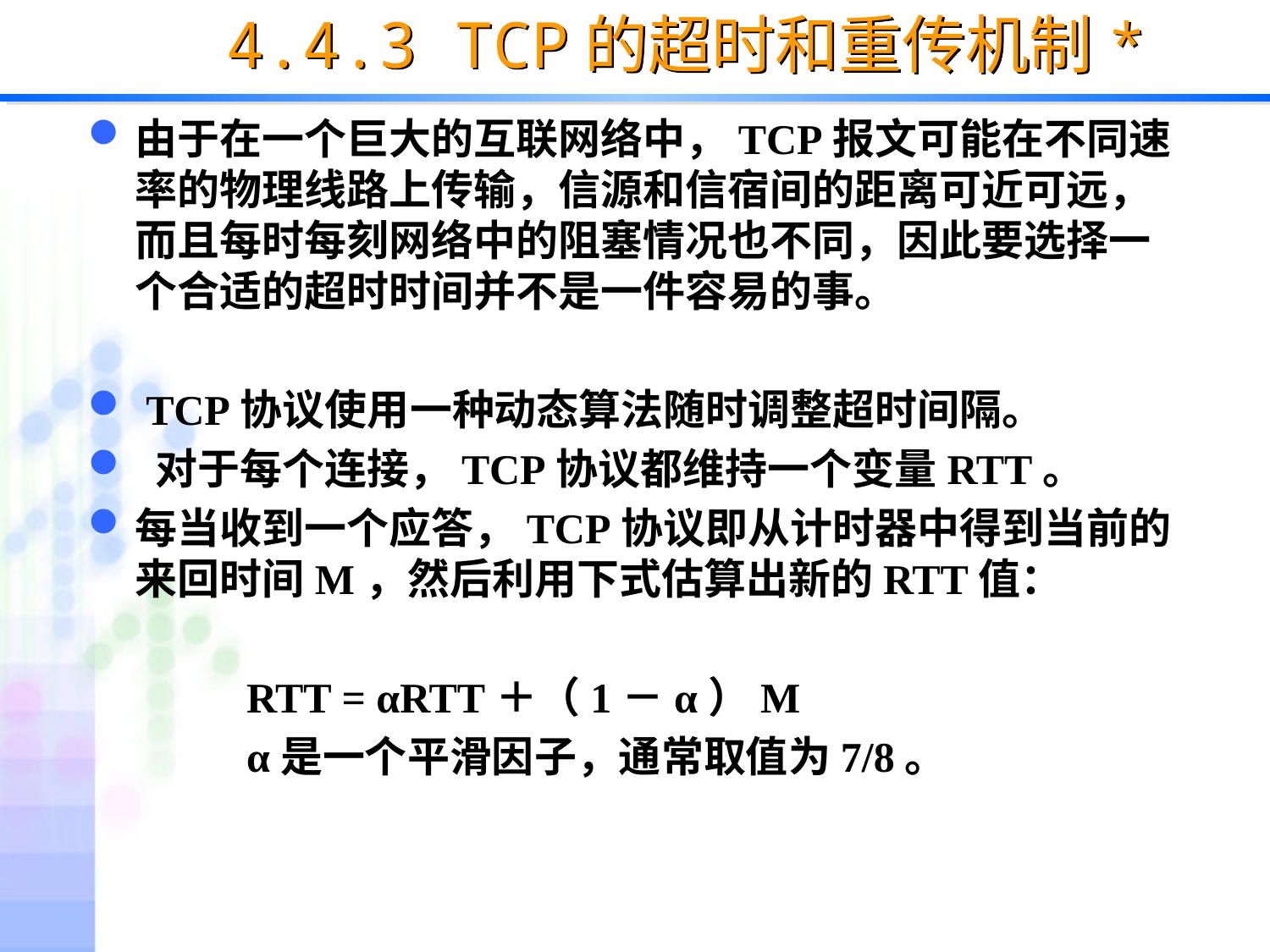

# 4.4.3 TCP的超时和重传机制*
由于在一个巨大的互联网络中，TCP报文可能在不同速率的物理线路上传输，信源和信宿间的距离可近可远，而且每时每刻网络中的阻塞情况也不同，因此要选择一个合适的超时时间并不是一件容易的事。

 TCP协议使用一种动态算法随时调整超时间隔。
 对于每个连接，TCP协议都维持一个变量RTT。
每当收到一个应答，TCP协议即从计时器中得到当前的来回时间M，然后利用下式估算出新的RTT值：

               RTT = αRTT＋（1－α）M
               α是一个平滑因子，通常取值为7/8。